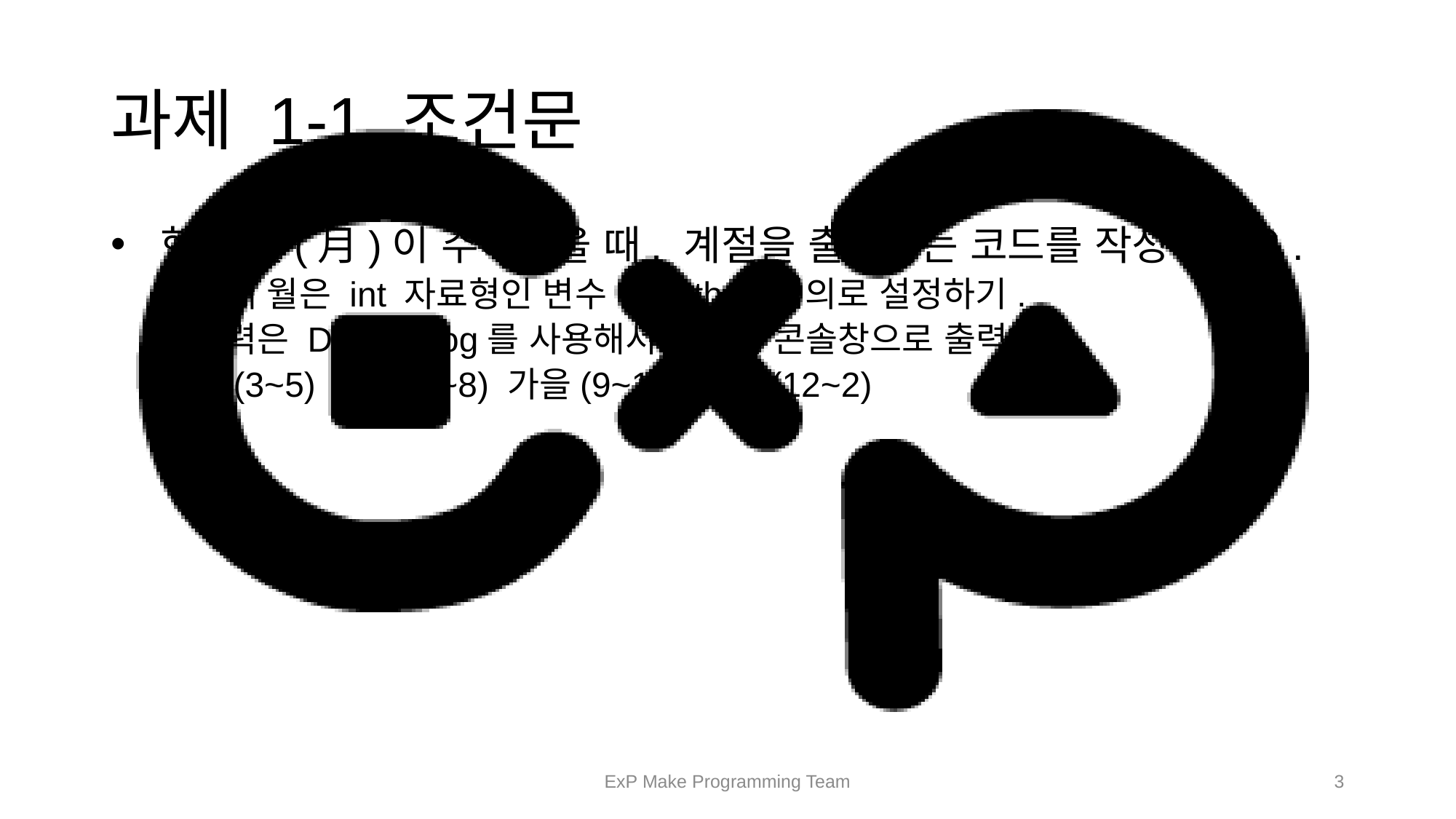

# 과제 1-1 조건문
 현재 월(月)이 주어졌을 때, 계절을 출력하는 코드를 작성하세요.
현재 월은 int 자료형인 변수 month로 임의로 설정하기.
출력은 Debug.Log를 사용해서 유니티 콘솔창으로 출력하기.
봄(3~5) 여름(6~8) 가을(9~11) 겨울(12~2)

ExP Make Programming Team
3